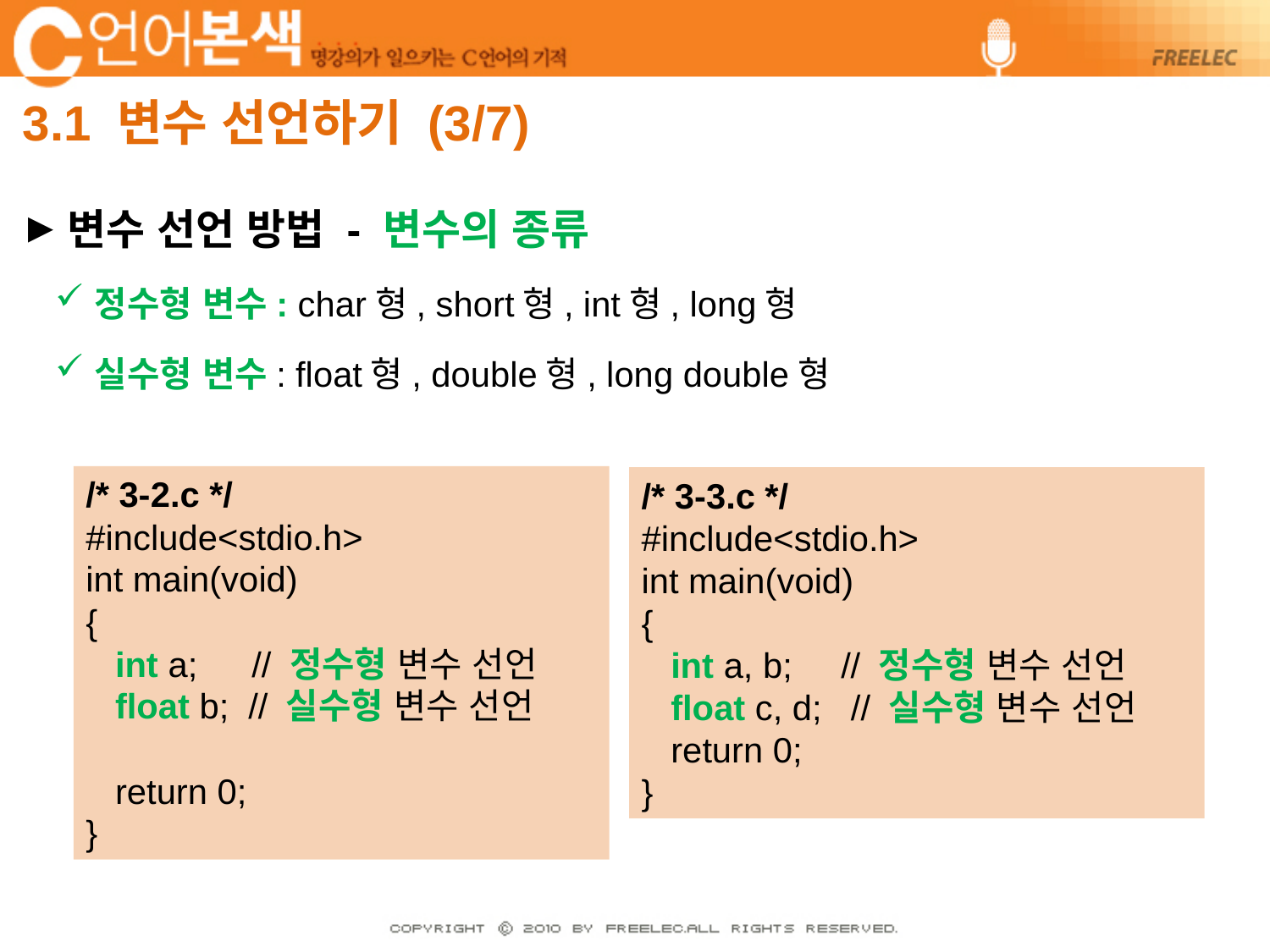

# 3.1 변수 선언하기 (3/7)
변수 선언 방법 - 변수의 종류
정수형 변수: char형, short형, int형, long형
실수형 변수: float형, double형, long double형
/* 3-2.c */
#include<stdio.h>
int main(void)
{
   int a;	    // 정수형 변수 선언
   float b;  // 실수형 변수 선언

   return 0;
}
/* 3-3.c */
#include<stdio.h>
int main(void)
{
   int a, b;     // 정수형 변수 선언
   float c, d;   // 실수형 변수 선언
   return 0;
}